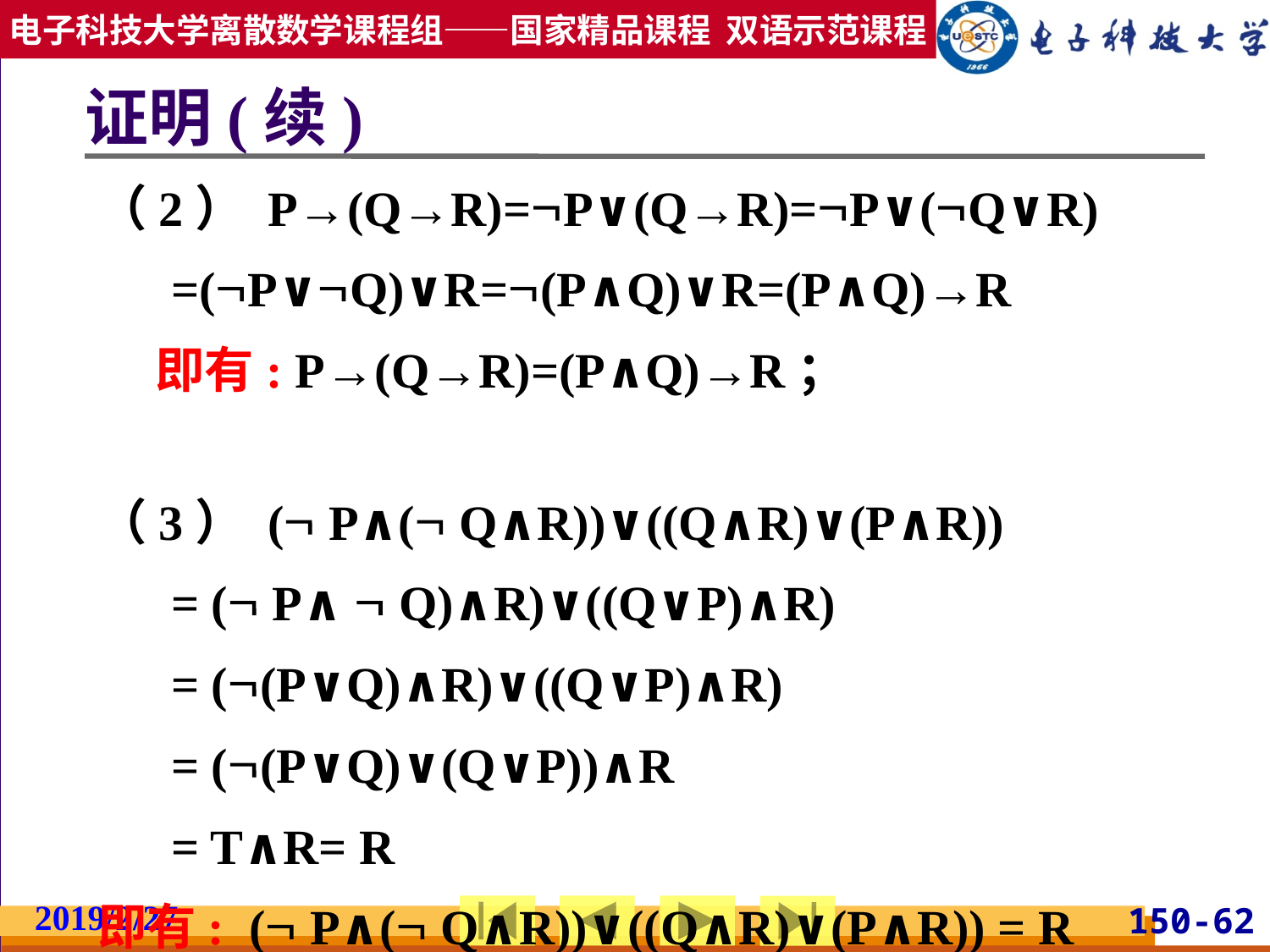

# 证明(续)
（2） P→(Q→R)=¬P∨(Q→R)=¬P∨(¬Q∨R)
      =(¬P∨¬Q)∨R=¬(P∧Q)∨R=(P∧Q)→R
    即有: P→(Q→R)=(P∧Q)→R；
（3） (¬ P∧(¬ Q∧R))∨((Q∧R)∨(P∧R))
      = (¬ P∧ ¬ Q)∧R)∨((Q∨P)∧R)
      = (¬(P∨Q)∧R)∨((Q∨P)∧R)
      = (¬(P∨Q)∨(Q∨P))∧R
      = T∧R= R
即有:  (¬ P∧(¬ Q∧R))∨((Q∧R)∨(P∧R)) = R
2019/2/27